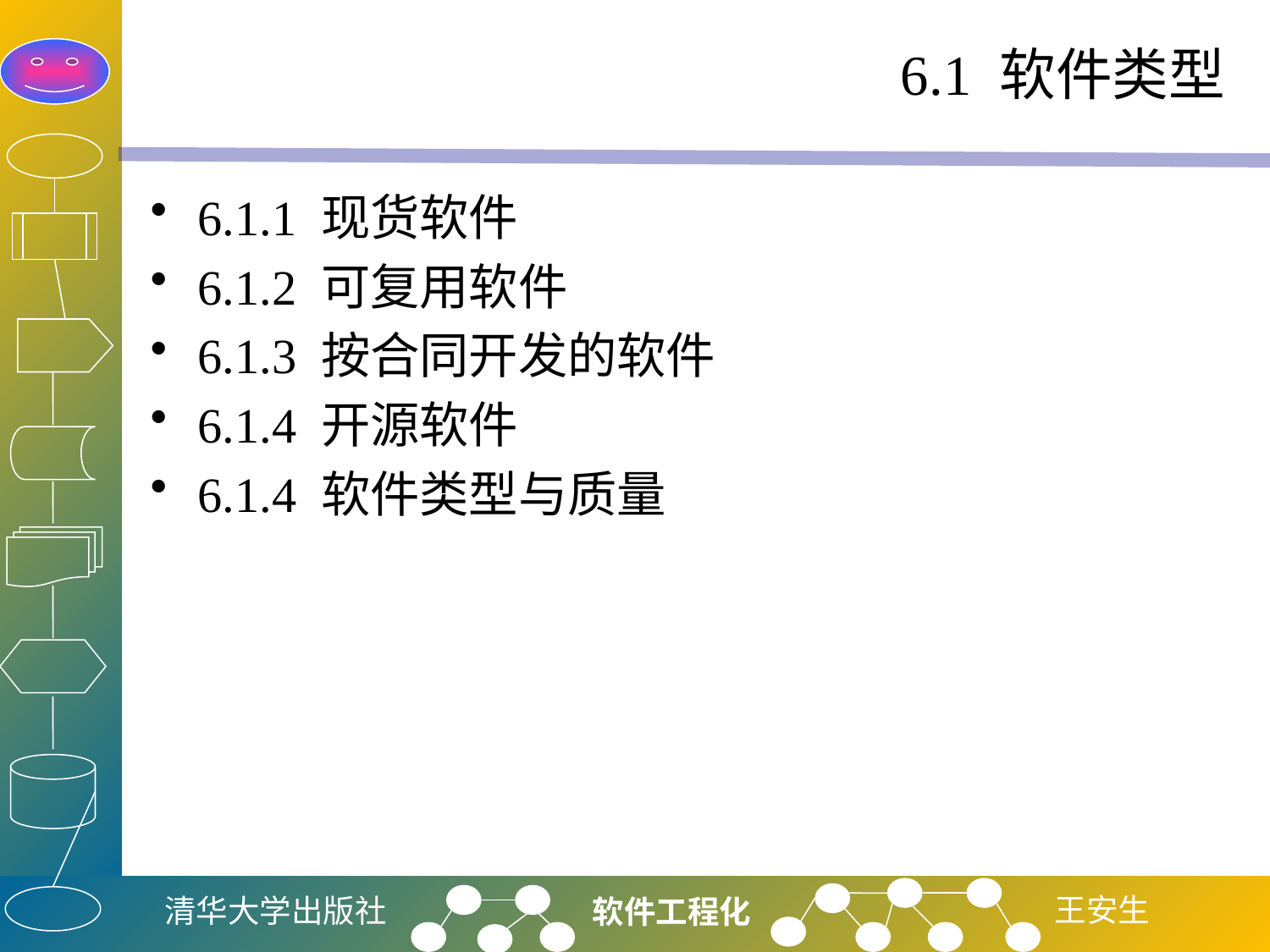

# 6.1 软件类型
6.1.1 现货软件
6.1.2 可复用软件
6.1.3 按合同开发的软件
6.1.4 开源软件
6.1.4 软件类型与质量